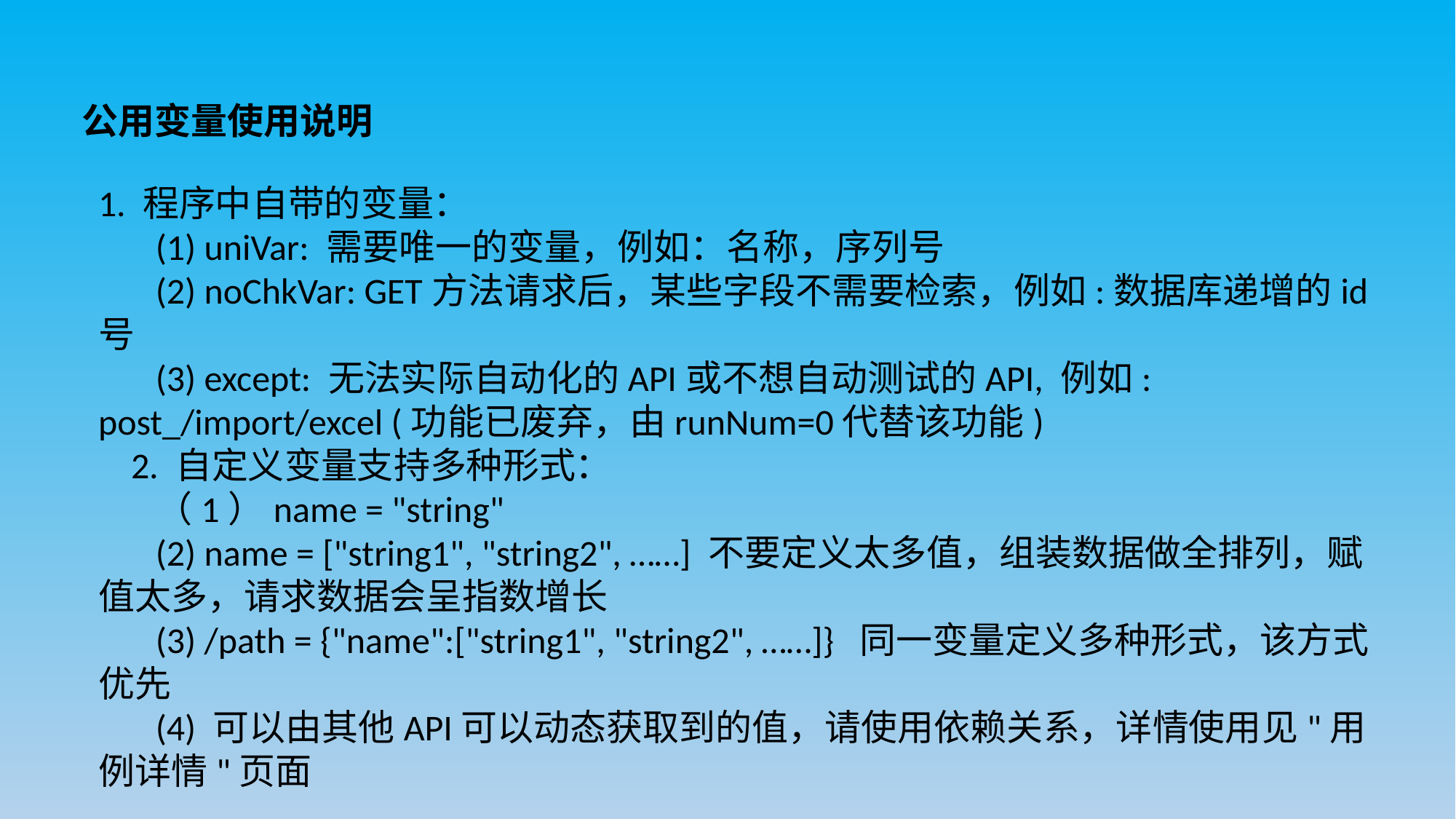

公用变量使用说明
1. 程序中自带的变量：
       (1) uniVar: 需要唯一的变量，例如：名称，序列号
       (2) noChkVar: GET方法请求后，某些字段不需要检索，例如:数据库递增的id号
       (3) except: 无法实际自动化的API或不想自动测试的API, 例如: post_/import/excel (功能已废弃，由runNum=0代替该功能)
    2. 自定义变量支持多种形式：
      （1）name = "string"
       (2) name = ["string1", "string2", ……] 不要定义太多值，组装数据做全排列，赋值太多，请求数据会呈指数增长
       (3) /path = {"name":["string1", "string2", ……]}  同一变量定义多种形式，该方式优先
       (4) 可以由其他API可以动态获取到的值，请使用依赖关系，详情使用见"用例详情"页面